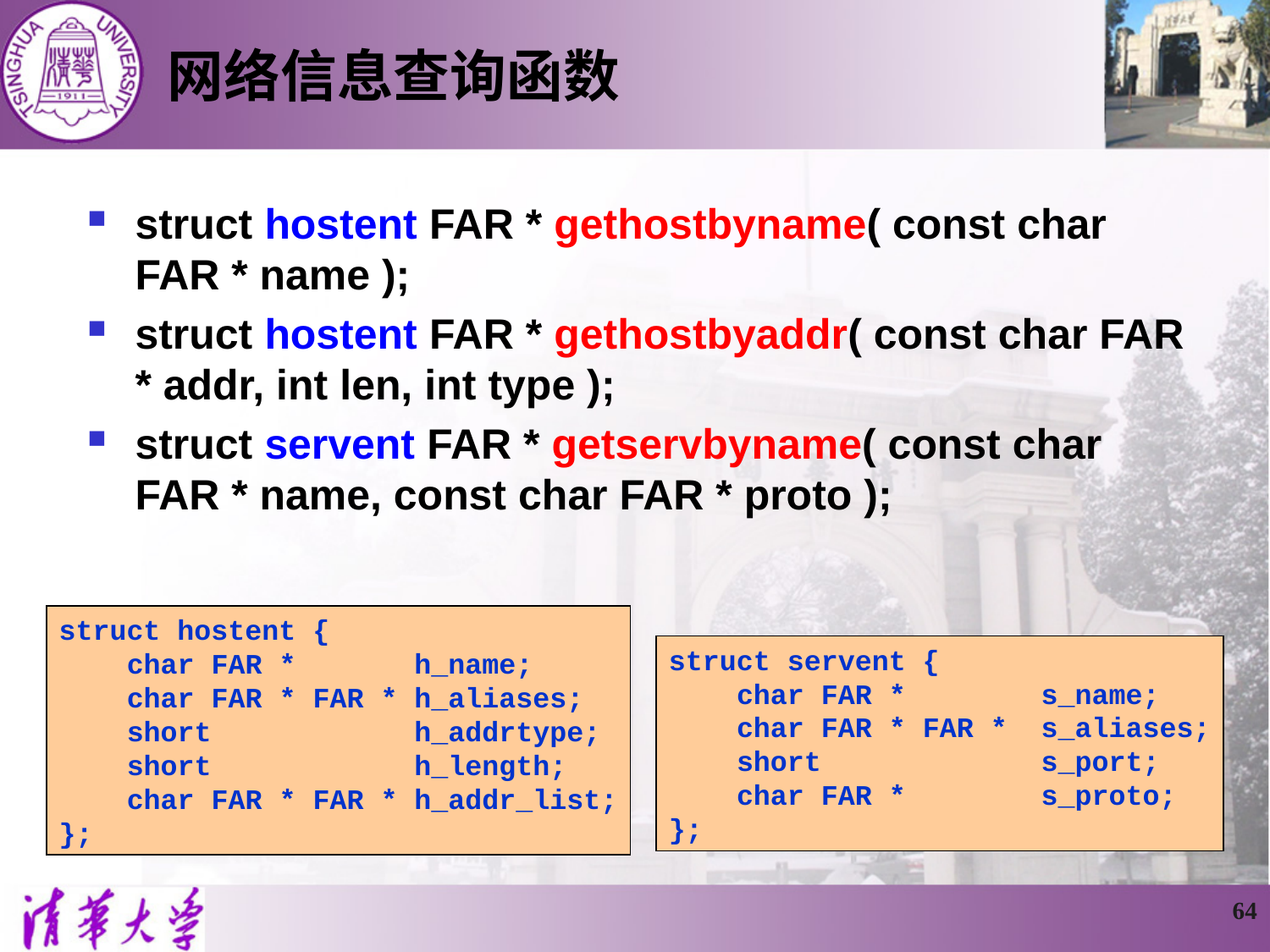

# 网络信息查询函数
struct hostent FAR * gethostbyname( const char FAR * name );
struct hostent FAR * gethostbyaddr( const char FAR * addr, int len, int type );
struct servent FAR * getservbyname( const char FAR * name, const char FAR * proto );
struct hostent {
    char FAR *       h_name;
    char FAR * FAR * h_aliases;
    short            h_addrtype;
    short            h_length;
    char FAR * FAR * h_addr_list;
};
struct servent {
    char FAR *        s_name;
    char FAR * FAR *  s_aliases;
    short             s_port;
    char FAR *        s_proto;
};
64